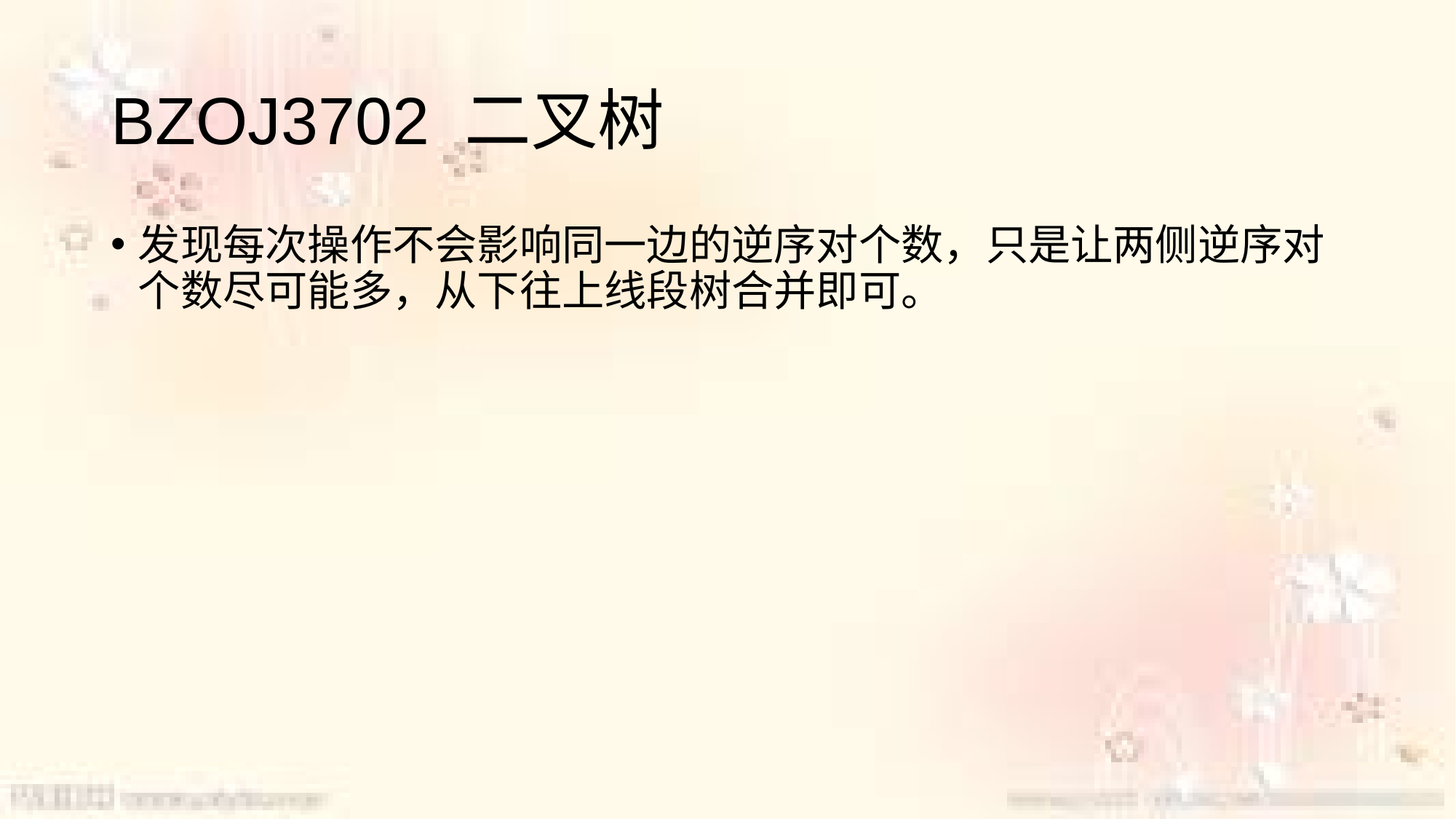

# BZOJ3702 二叉树
发现每次操作不会影响同一边的逆序对个数，只是让两侧逆序对个数尽可能多，从下往上线段树合并即可。